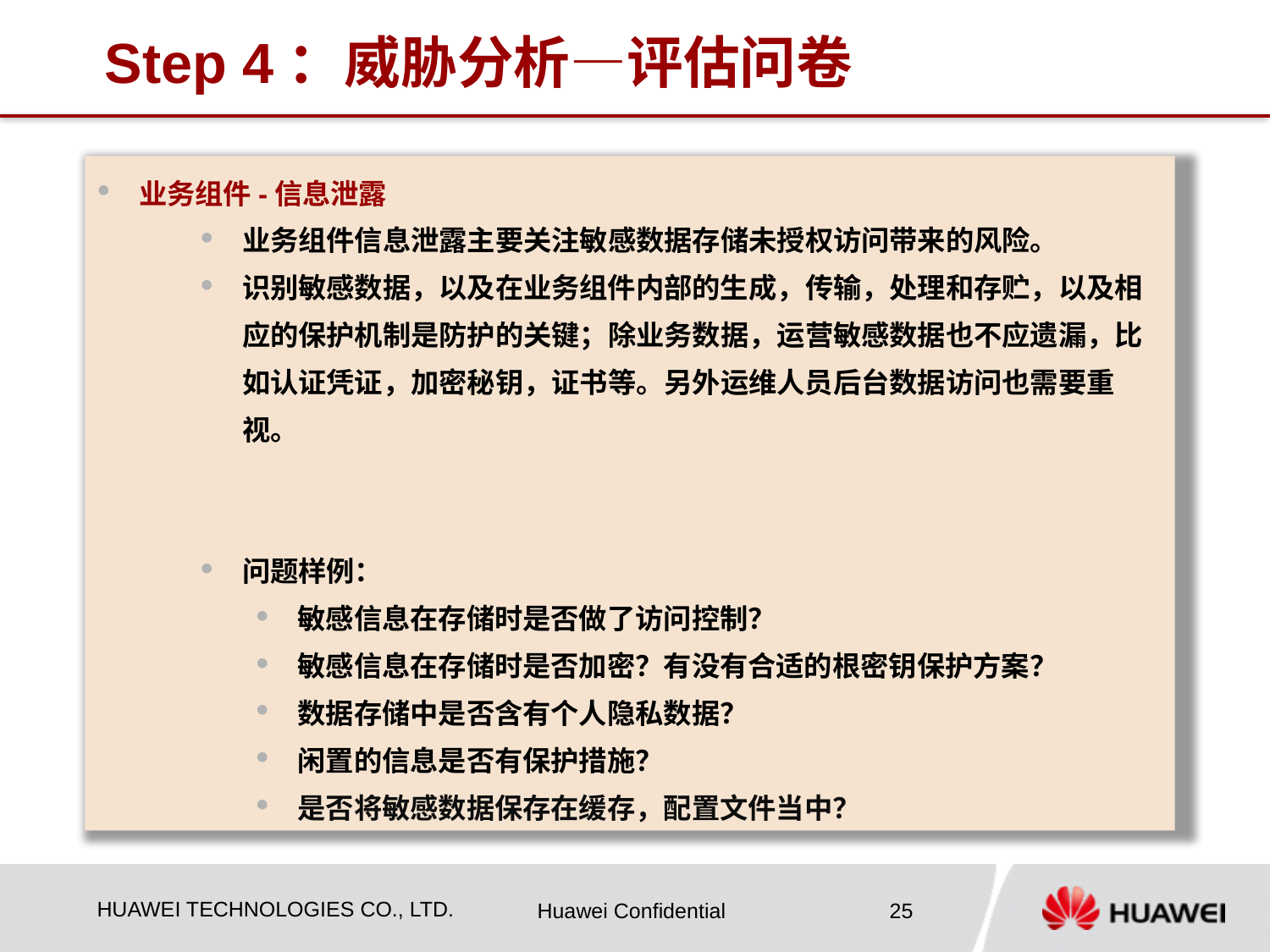

# Step 4：威胁分析—评估问卷
业务组件-信息泄露
业务组件信息泄露主要关注敏感数据存储未授权访问带来的风险。
识别敏感数据，以及在业务组件内部的生成，传输，处理和存贮，以及相应的保护机制是防护的关键；除业务数据，运营敏感数据也不应遗漏，比如认证凭证，加密秘钥，证书等。另外运维人员后台数据访问也需要重视。

问题样例：
敏感信息在存储时是否做了访问控制？
敏感信息在存储时是否加密？有没有合适的根密钥保护方案？
数据存储中是否含有个人隐私数据？
闲置的信息是否有保护措施？
是否将敏感数据保存在缓存，配置文件当中？